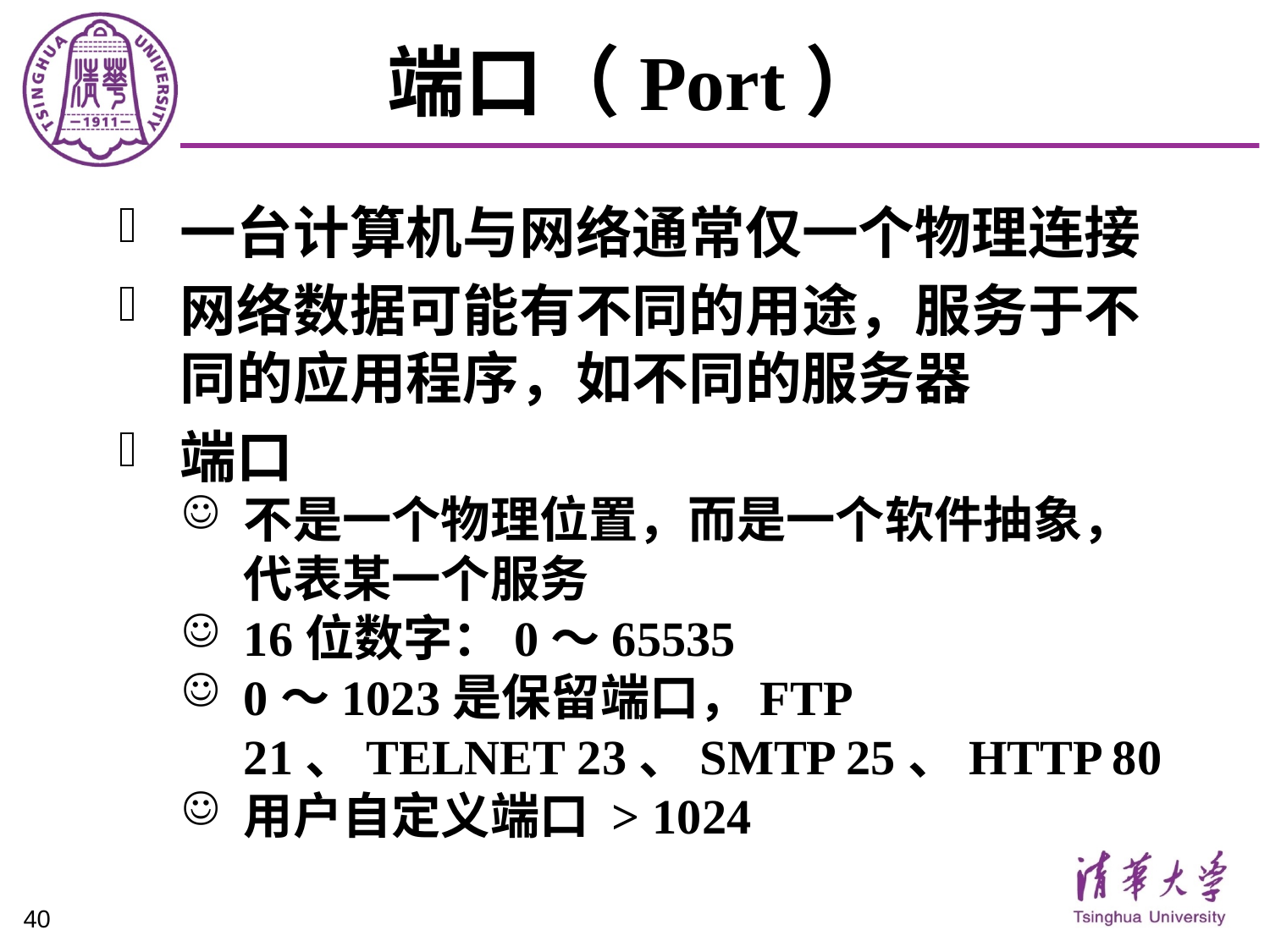

# 端口（Port）
一台计算机与网络通常仅一个物理连接
网络数据可能有不同的用途，服务于不同的应用程序，如不同的服务器
端口
不是一个物理位置，而是一个软件抽象，代表某一个服务
16位数字：0～65535
0～1023是保留端口，FTP 21、TELNET 23、SMTP 25、HTTP 80
用户自定义端口 > 1024
40